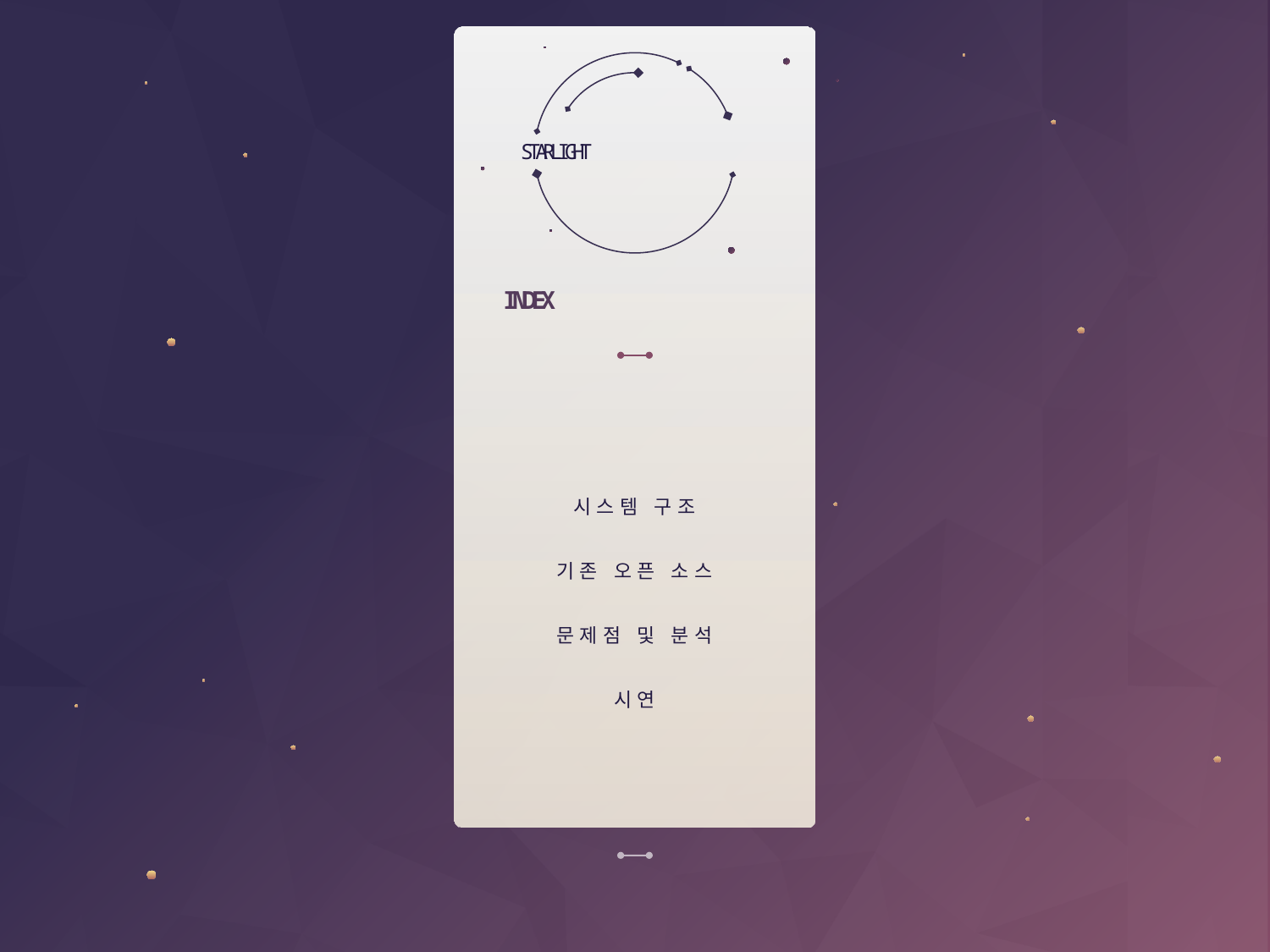

# STARLIGHT
INDEX
시스템 구조
기존 오픈 소스
문제점 및 분석
시연